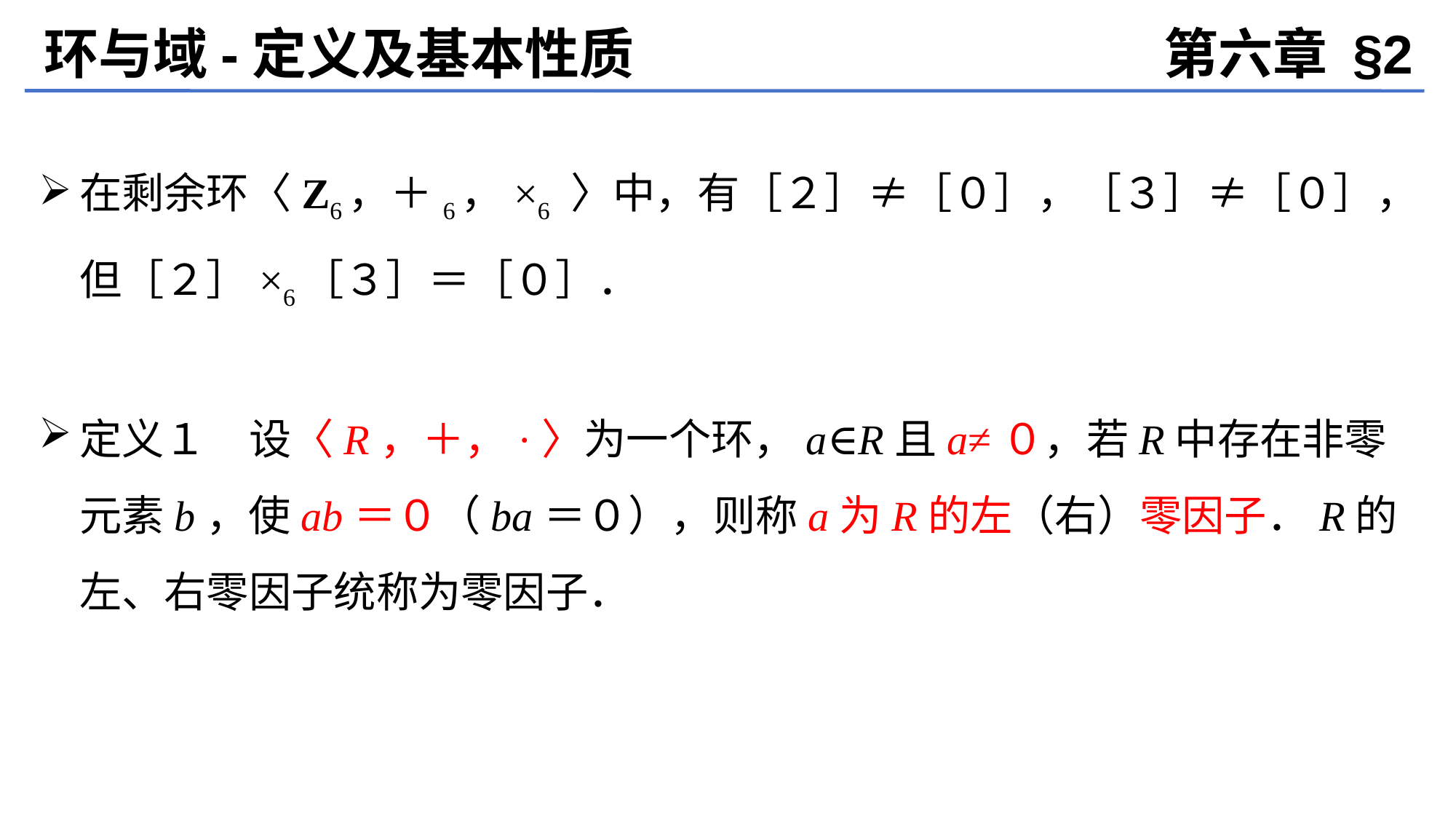

环与域-定义及基本性质
第六章 §2
在剩余环〈Z6，＋6，×6 〉中，有［２］≠［０］，［３］≠［０］，但［２］×6［３］＝［０］．

定义１　设〈R，＋，·〉为一个环，a∈R且a≠０，若R中存在非零元素b，使ab＝０（ba＝０），则称a为R的左（右）零因子．R的左、右零因子统称为零因子．